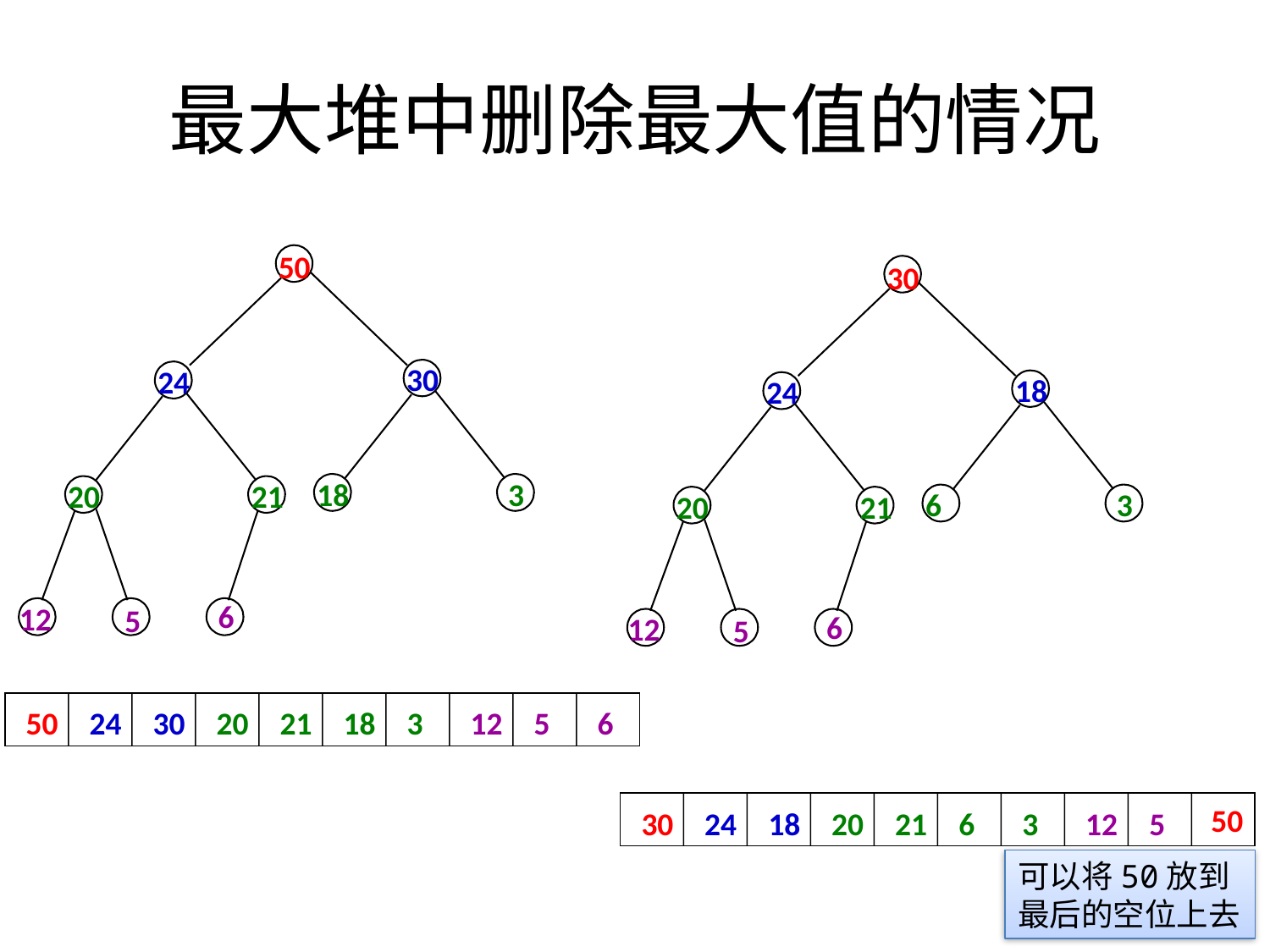

# 最大堆中删除最大值的情况

50

30

24

18

3

20

21

6

12

5

30

18

24

6

3

20

21

6

12

5

50
24
30
20
21
18
3
12
5
6

30
24
18
20
21
6
3
12
5
50
可以将50放到最后的空位上去